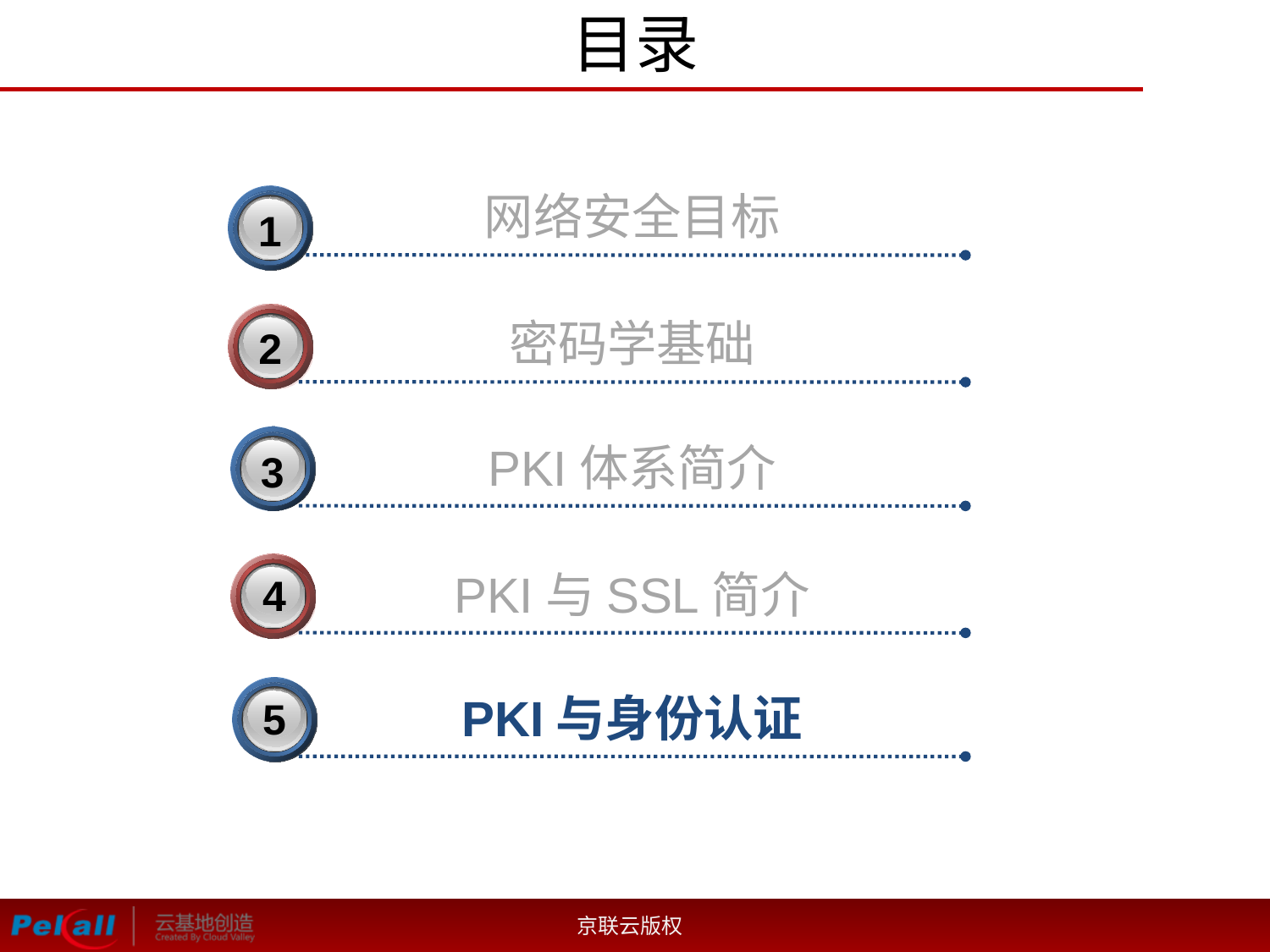

# 目录
网络安全目标

3

1

密码学基础
2

3

PKI体系简介
3

PKI与SSL简介
4

3

PKI与身份认证
5